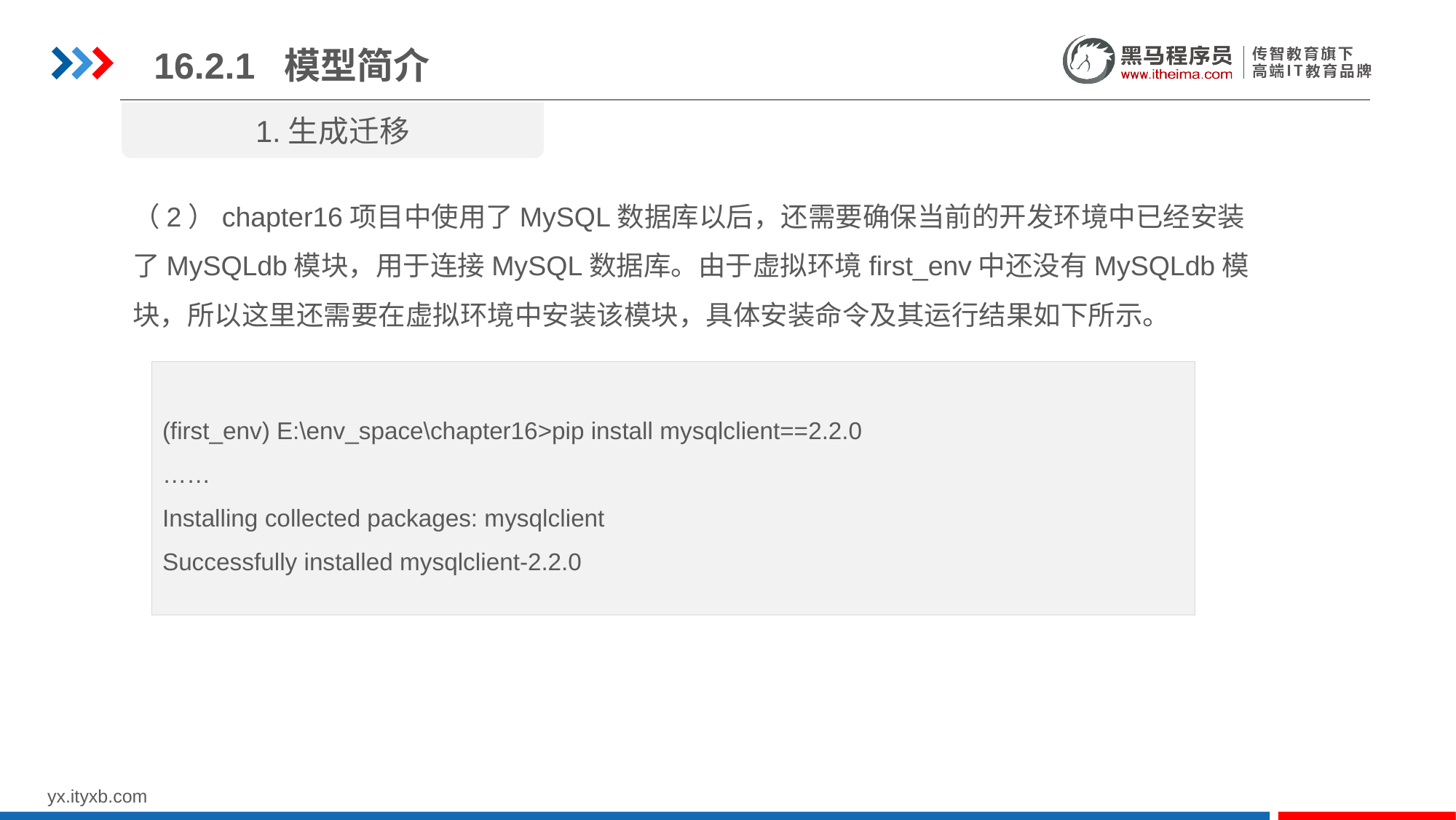

16.2.1  模型简介

1.生成迁移
（2）chapter16项目中使用了MySQL数据库以后，还需要确保当前的开发环境中已经安装了MySQLdb模块，用于连接MySQL数据库。由于虚拟环境first_env中还没有MySQLdb模块，所以这里还需要在虚拟环境中安装该模块，具体安装命令及其运行结果如下所示。
(first_env) E:\env_space\chapter16>pip install mysqlclient==2.2.0
……
Installing collected packages: mysqlclient
Successfully installed mysqlclient-2.2.0